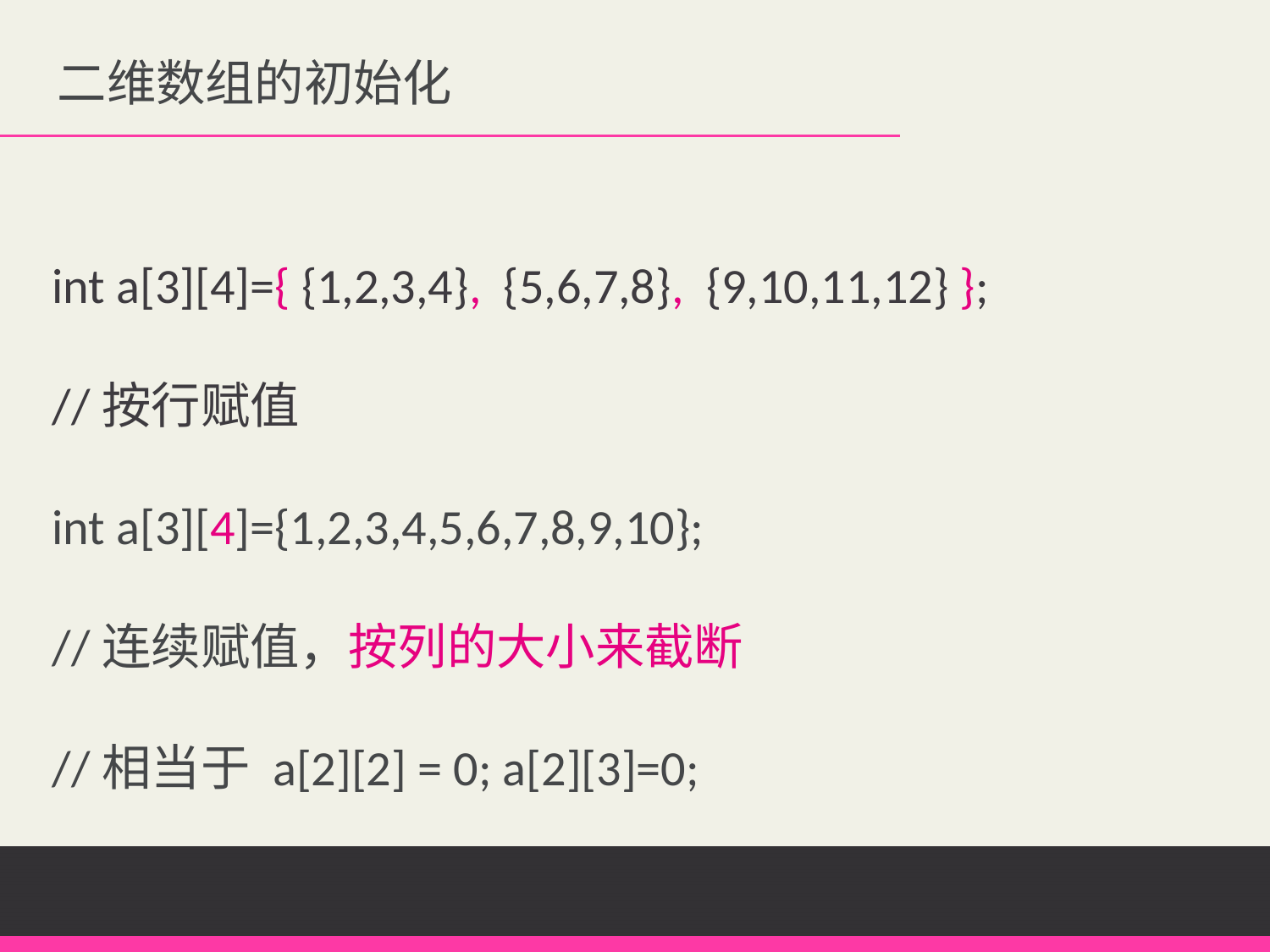

二维数组的初始化
int a[3][4]={ {1,2,3,4},  {5,6,7,8},  {9,10,11,12} };
//按行赋值
int a[3][4]={1,2,3,4,5,6,7,8,9,10};
//连续赋值，按列的大小来截断
//相当于 a[2][2] = 0; a[2][3]=0;